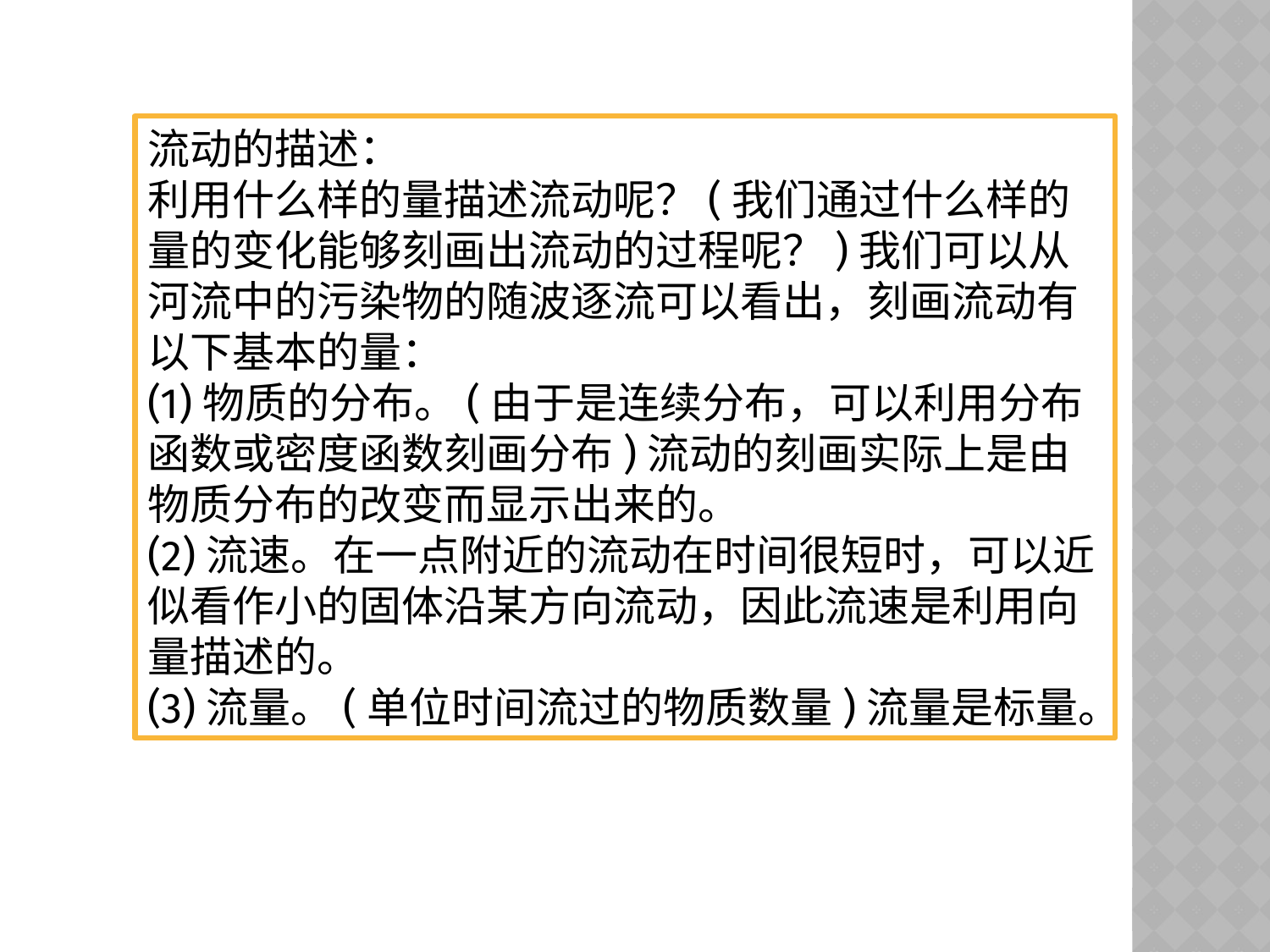

流动的描述：
利用什么样的量描述流动呢？(我们通过什么样的量的变化能够刻画出流动的过程呢？)我们可以从河流中的污染物的随波逐流可以看出，刻画流动有以下基本的量：
(1)物质的分布。(由于是连续分布，可以利用分布函数或密度函数刻画分布)流动的刻画实际上是由物质分布的改变而显示出来的。
(2)流速。在一点附近的流动在时间很短时，可以近似看作小的固体沿某方向流动，因此流速是利用向量描述的。
(3)流量。(单位时间流过的物质数量)流量是标量。